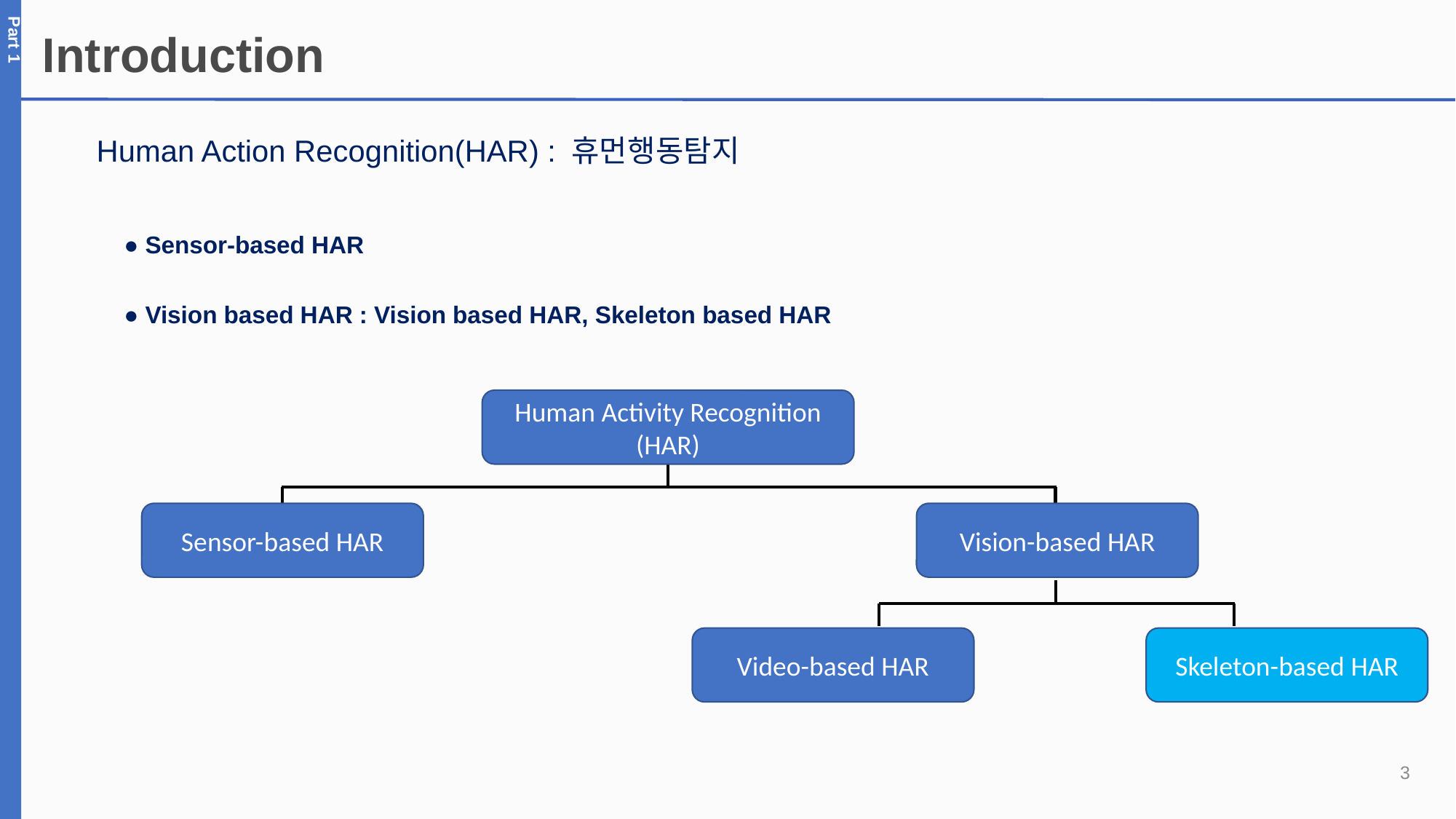

가나다

가나다
Part 1
Introduction
가나다
Human Action Recognition(HAR) : 휴먼행동탐지
가나다
● Sensor-based HAR

● Vision based HAR : Vision based HAR, Skeleton based HAR
가나다
가나다
Human Activity Recognition
(HAR)

Sensor-based HAR
Vision-based HAR
Skeleton-based HAR
Video-based HAR